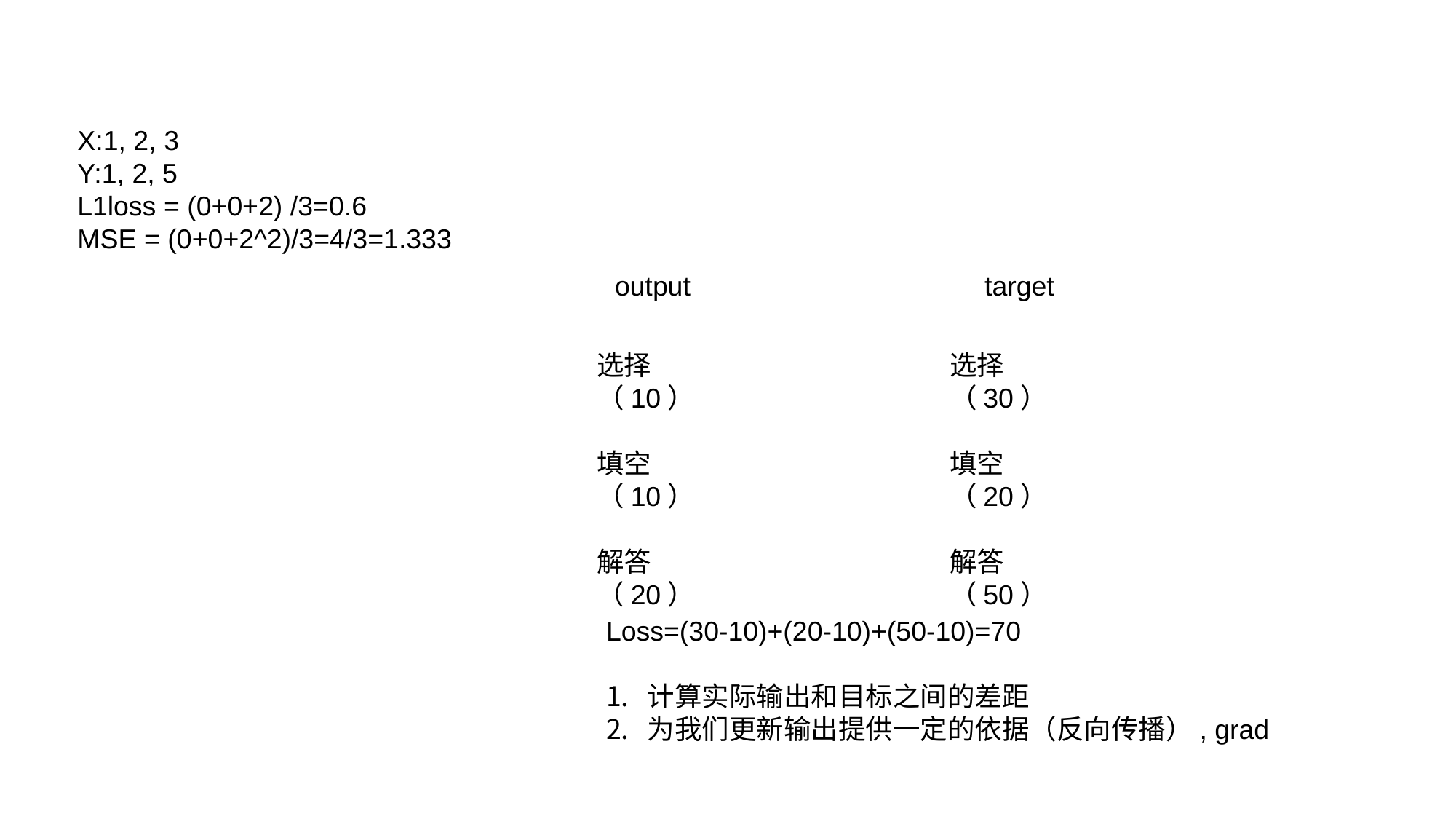

X:1, 2, 3
Y:1, 2, 5
L1loss = (0+0+2) /3=0.6
MSE = (0+0+2^2)/3=4/3=1.333
output
target
选择（10）

填空（10）

解答（20）
选择（30）

填空（20）

解答（50）
Loss=(30-10)+(20-10)+(50-10)=70

计算实际输出和目标之间的差距
为我们更新输出提供一定的依据（反向传播）, grad